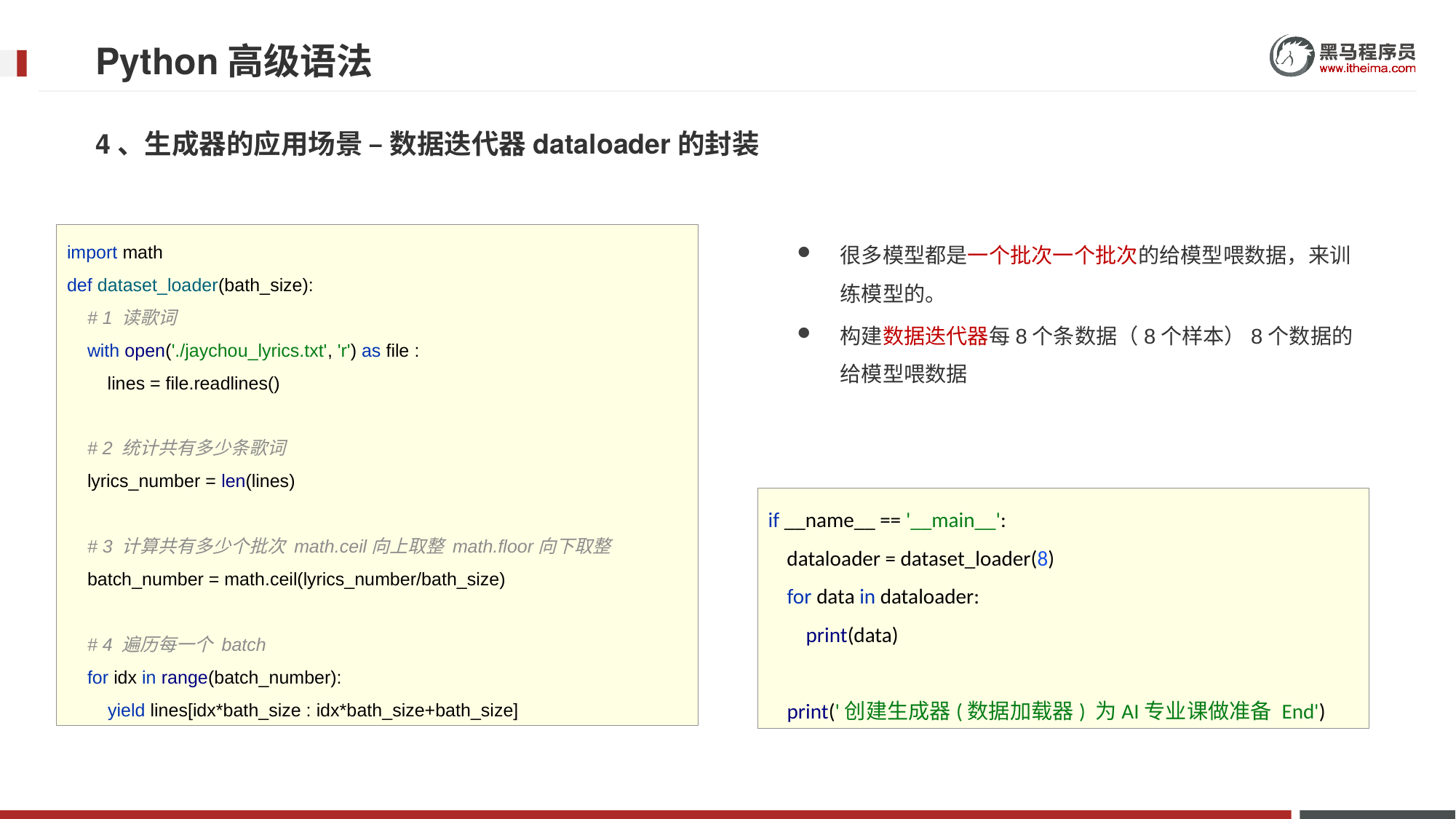

# Python高级语法
4、生成器的应用场景 – 数据迭代器dataloader的封装
很多模型都是一个批次一个批次的给模型喂数据，来训练模型的。
构建数据迭代器每8个条数据（8个样本）8个数据的给模型喂数据
import math
def dataset_loader(bath_size):
    # 1 读歌词
    with open('./jaychou_lyrics.txt', 'r') as file :
        lines = file.readlines()
    # 2 统计共有多少条歌词
    lyrics_number = len(lines)
    # 3 计算共有多少个批次 math.ceil向上取整 math.floor向下取整
    batch_number = math.ceil(lyrics_number/bath_size)
    # 4 遍历每一个 batch
    for idx in range(batch_number):
        yield lines[idx*bath_size : idx*bath_size+bath_size]
if __name__ == '__main__':
    dataloader = dataset_loader(8)
    for data in dataloader:
        print(data)
    print('创建生成器(数据加载器) 为AI专业课做准备 End')